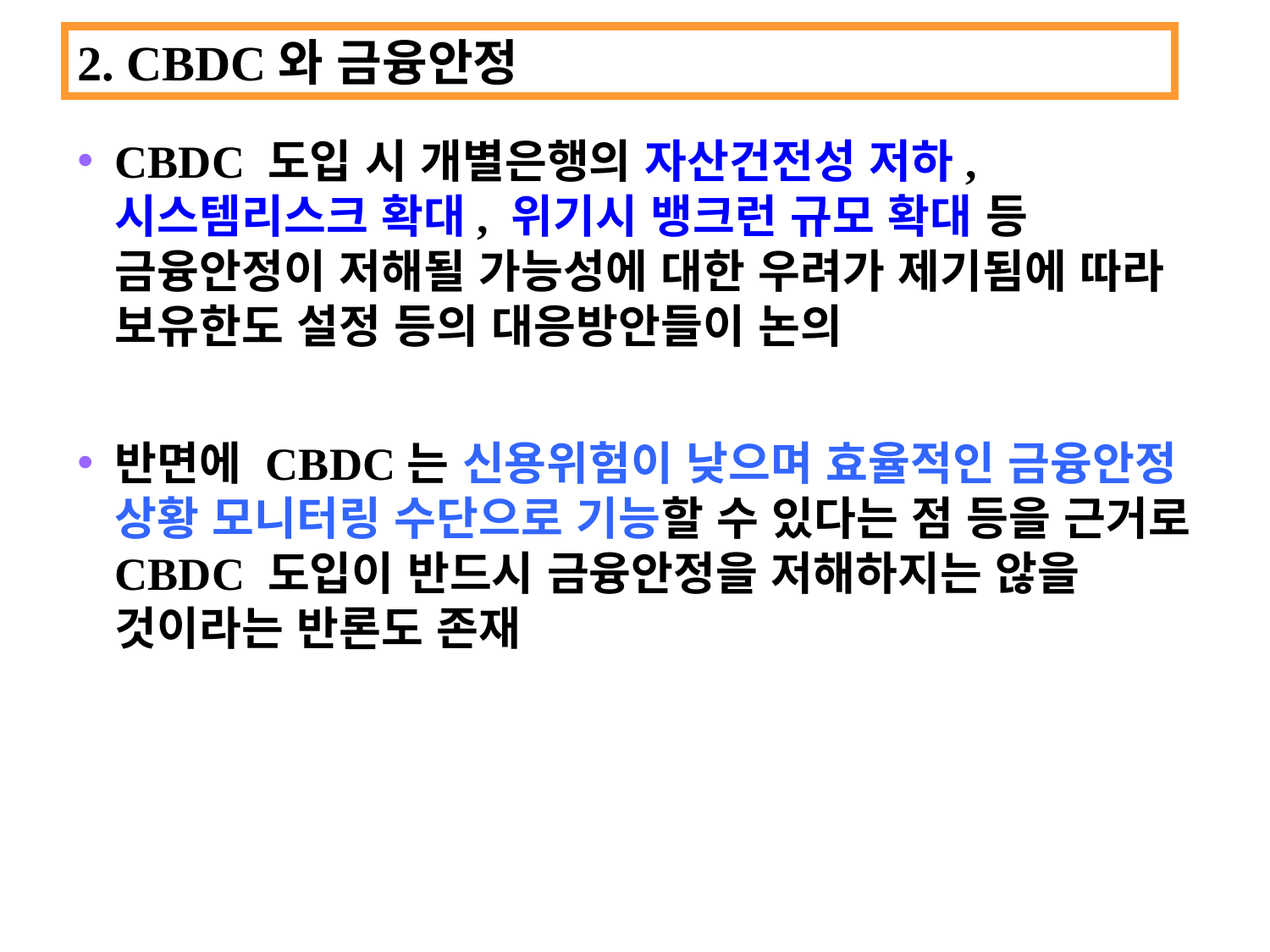

2. CBDC와 금융안정
CBDC 도입 시 개별은행의 자산건전성 저하, 시스템리스크 확대, 위기시 뱅크런 규모 확대 등 금융안정이 저해될 가능성에 대한 우려가 제기됨에 따라 보유한도 설정 등의 대응방안들이 논의

반면에 CBDC는 신용위험이 낮으며 효율적인 금융안정 상황 모니터링 수단으로 기능할 수 있다는 점 등을 근거로 CBDC 도입이 반드시 금융안정을 저해하지는 않을 것이라는 반론도 존재